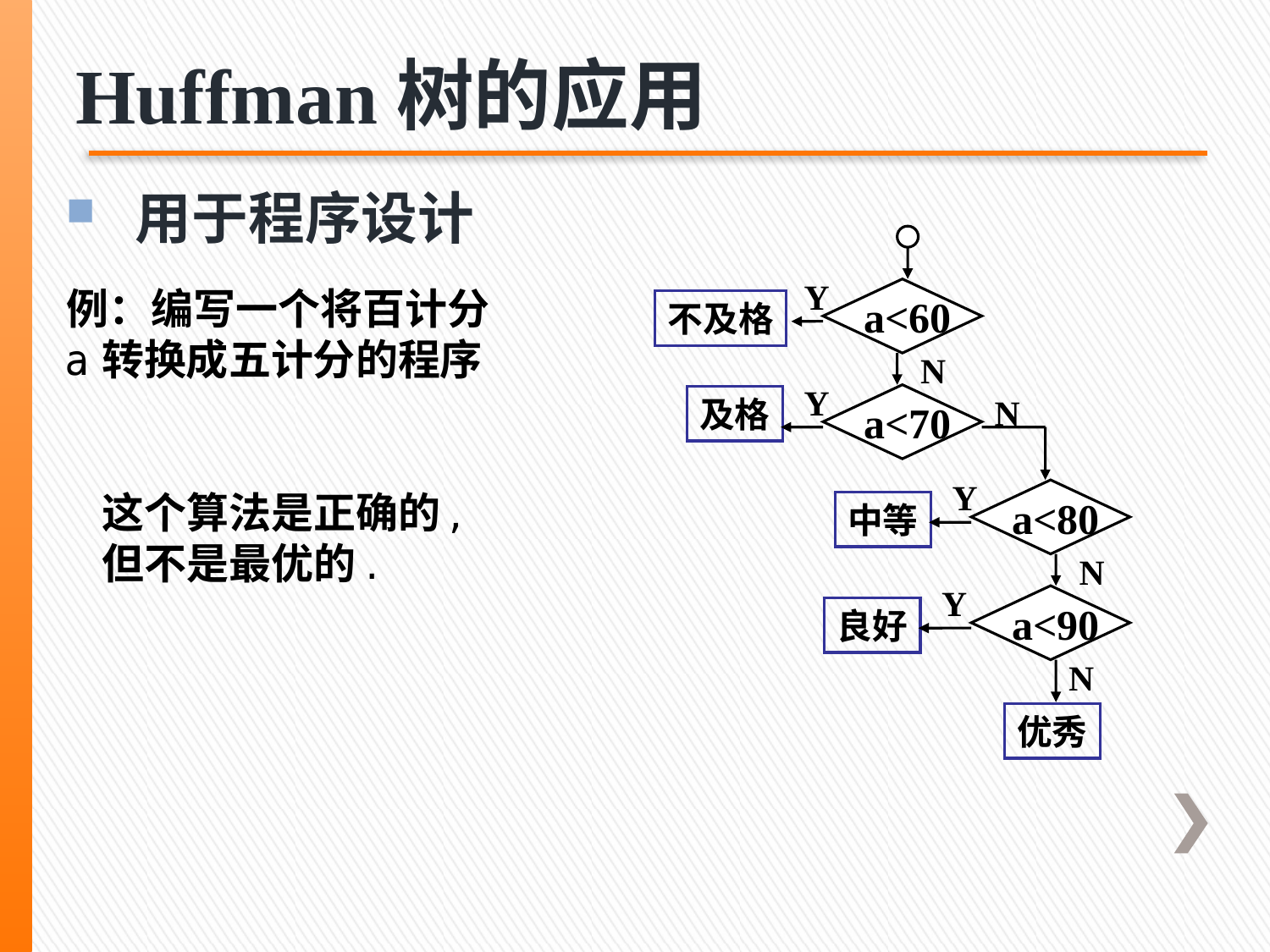

Huffman树的应用
  用于程序设计

Y

a<60
不及格

N

Y
及格

a<70
N

Y

a<80
中等

N

Y

a<90
良好

N

优秀
例：编写一个将百计分a转换成五计分的程序
这个算法是正确的,但不是最优的.